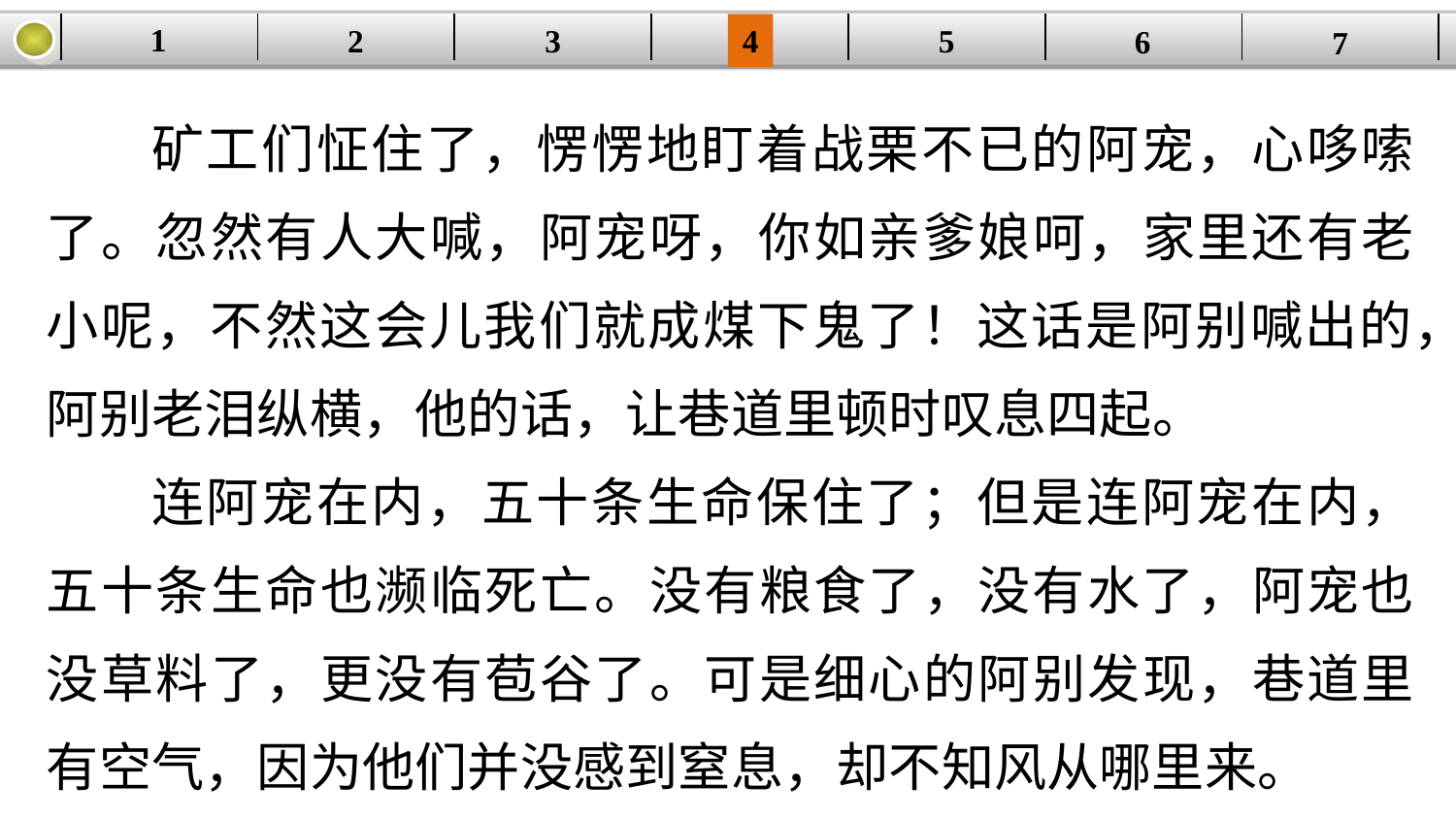

1
5
3
2
|  |  |  |  |  |  |  |
| --- | --- | --- | --- | --- | --- | --- |
4
6
7

矿工们怔住了，愣愣地盯着战栗不已的阿宠，心哆嗦了。忽然有人大喊，阿宠呀，你如亲爹娘呵，家里还有老小呢，不然这会儿我们就成煤下鬼了！这话是阿别喊出的，阿别老泪纵横，他的话，让巷道里顿时叹息四起。
连阿宠在内，五十条生命保住了；但是连阿宠在内，五十条生命也濒临死亡。没有粮食了，没有水了，阿宠也没草料了，更没有苞谷了。可是细心的阿别发现，巷道里有空气，因为他们并没感到窒息，却不知风从哪里来。